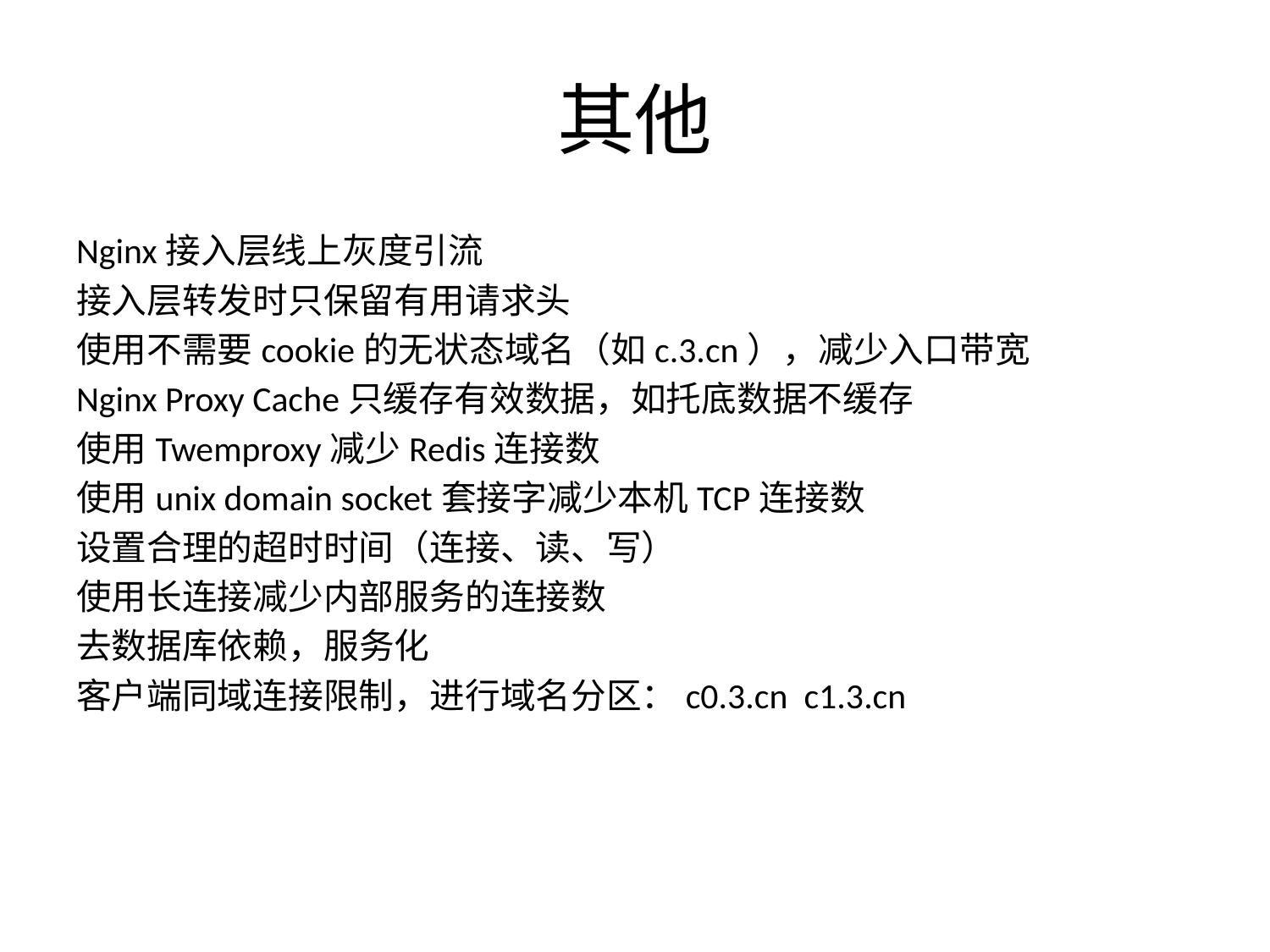

# 其他
Nginx接入层线上灰度引流
接入层转发时只保留有用请求头
使用不需要cookie的无状态域名（如c.3.cn），减少入口带宽
Nginx Proxy Cache只缓存有效数据，如托底数据不缓存
使用Twemproxy减少Redis连接数
使用unix domain socket套接字减少本机TCP连接数
设置合理的超时时间（连接、读、写）
使用长连接减少内部服务的连接数
去数据库依赖，服务化
客户端同域连接限制，进行域名分区：c0.3.cn  c1.3.cn